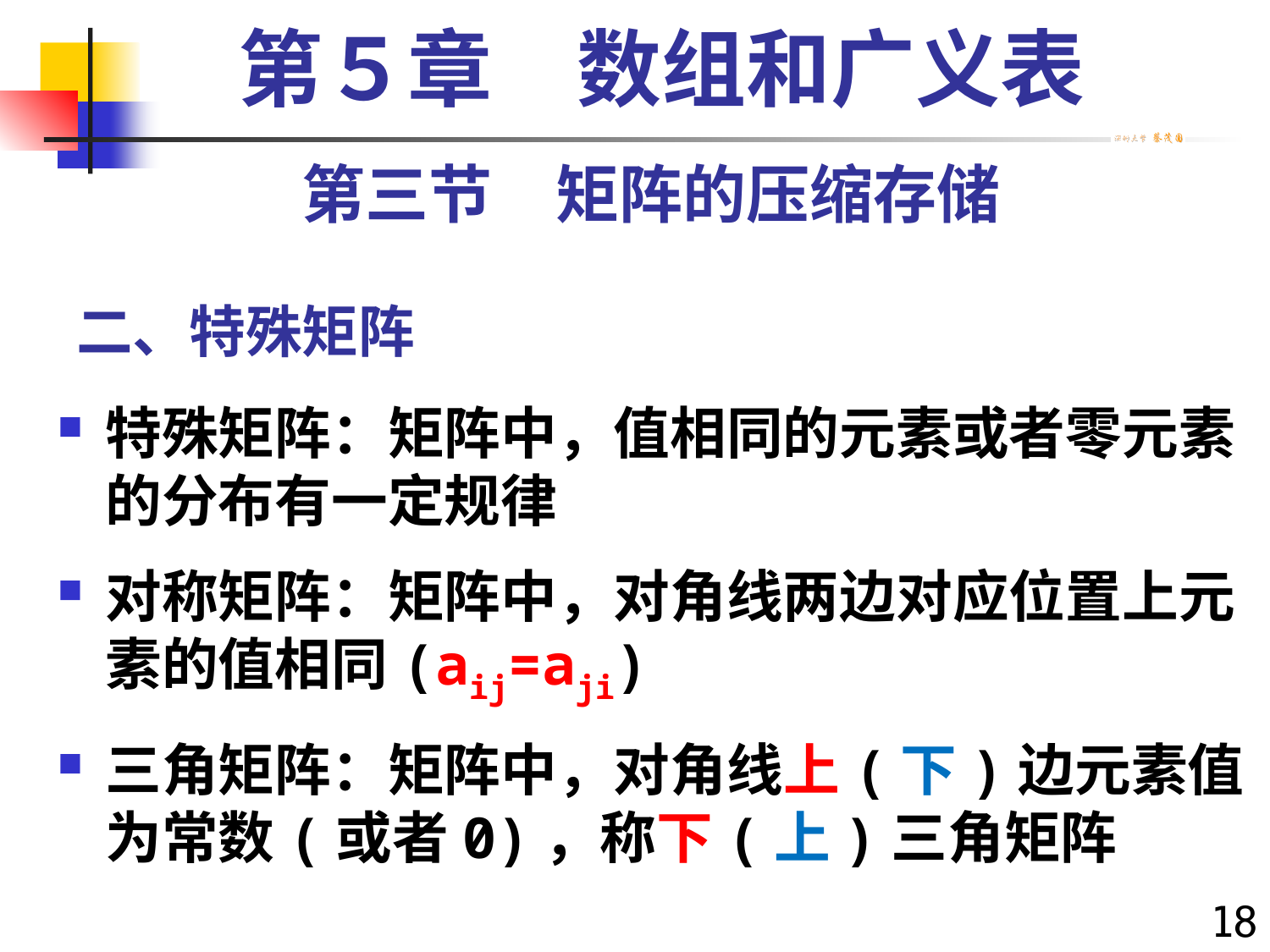

第５章　数组和广义表
第三节　矩阵的压缩存储
# 二、特殊矩阵
特殊矩阵：矩阵中，值相同的元素或者零元素的分布有一定规律
对称矩阵：矩阵中，对角线两边对应位置上元素的值相同(aij=aji)
三角矩阵：矩阵中，对角线上(下)边元素值为常数(或者0)，称下(上)三角矩阵
18